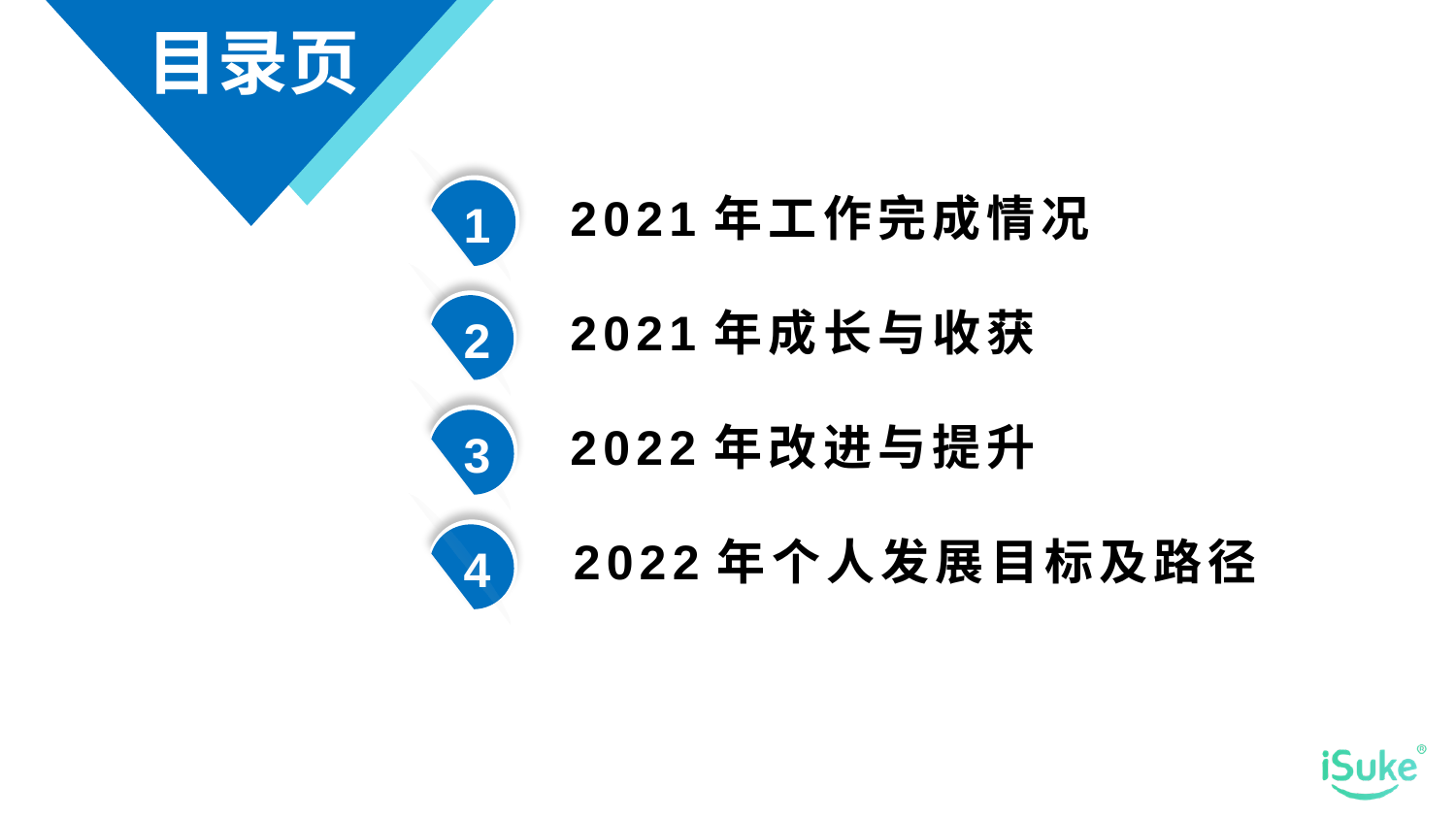

目录页

1
2021年工作完成情况

2
2021年成长与收获

3
2022年改进与提升

4
2022年个人发展目标及路径